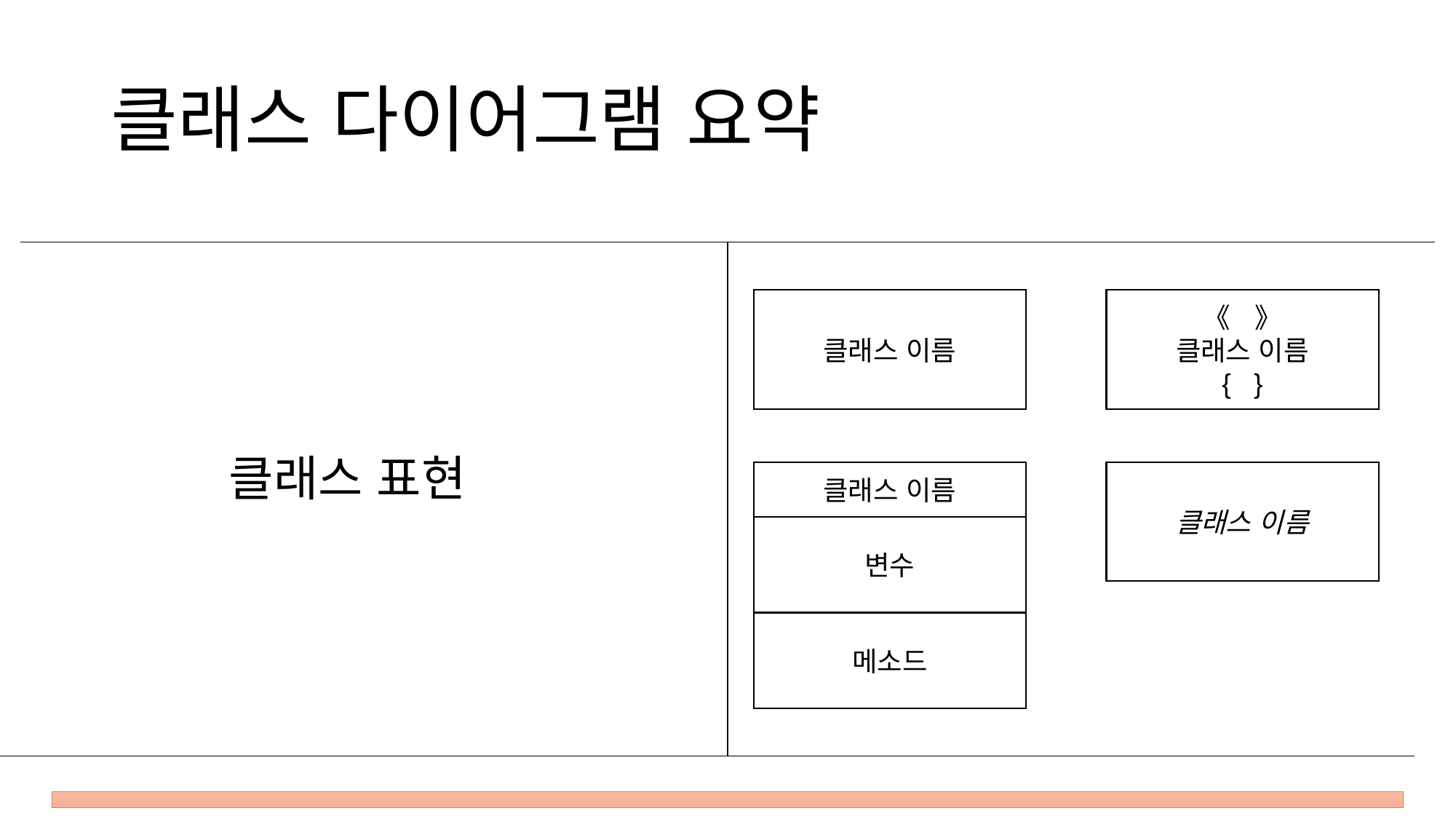

# 클래스 다이어그램 요약
《    》
클래스 이름
{   }
클래스 이름
클래스 표현
클래스 이름
클래스 이름
변수
메소드